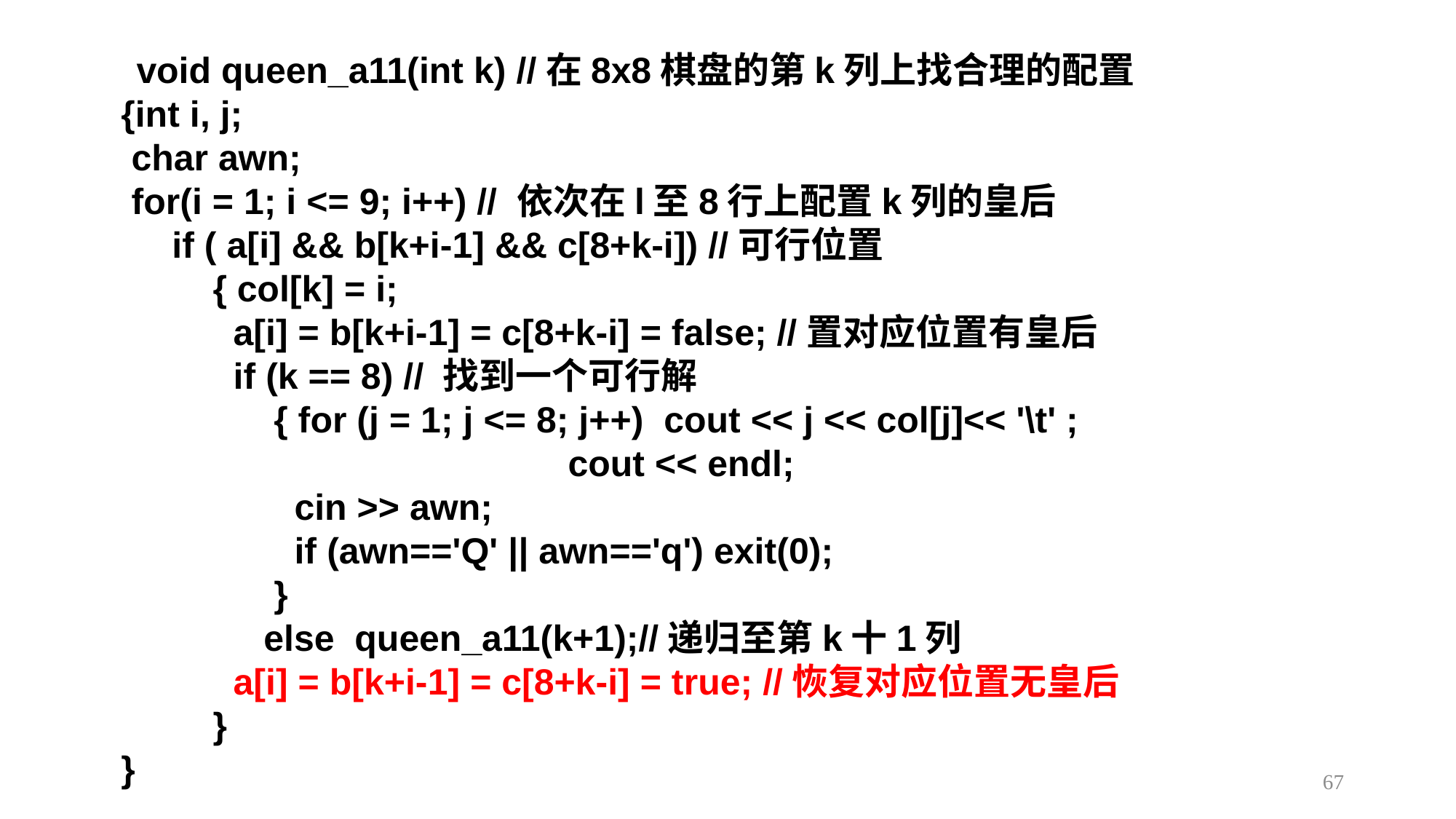

void queen_a11(int k) //在8x8棋盘的第k列上找合理的配置
{int i, j;
 char awn;
 for(i = 1; i <= 9; i++) // 依次在l至8行上配置k列的皇后
     if ( a[i] && b[k+i-1] && c[8+k-i]) //可行位置
         { col[k] = i;
           a[i] = b[k+i-1] = c[8+k-i] = false; //置对应位置有皇后
           if (k == 8) // 找到一个可行解
               { for (j = 1; j <= 8; j++)  cout << j << col[j]<< '\t' ;
				 cout << endl;
                 cin >> awn;
                 if (awn=='Q' || awn=='q') exit(0);
               }
              else  queen_a11(k+1);//递归至第k十1列
           a[i] = b[k+i-1] = c[8+k-i] = true; //恢复对应位置无皇后
         }
}
67